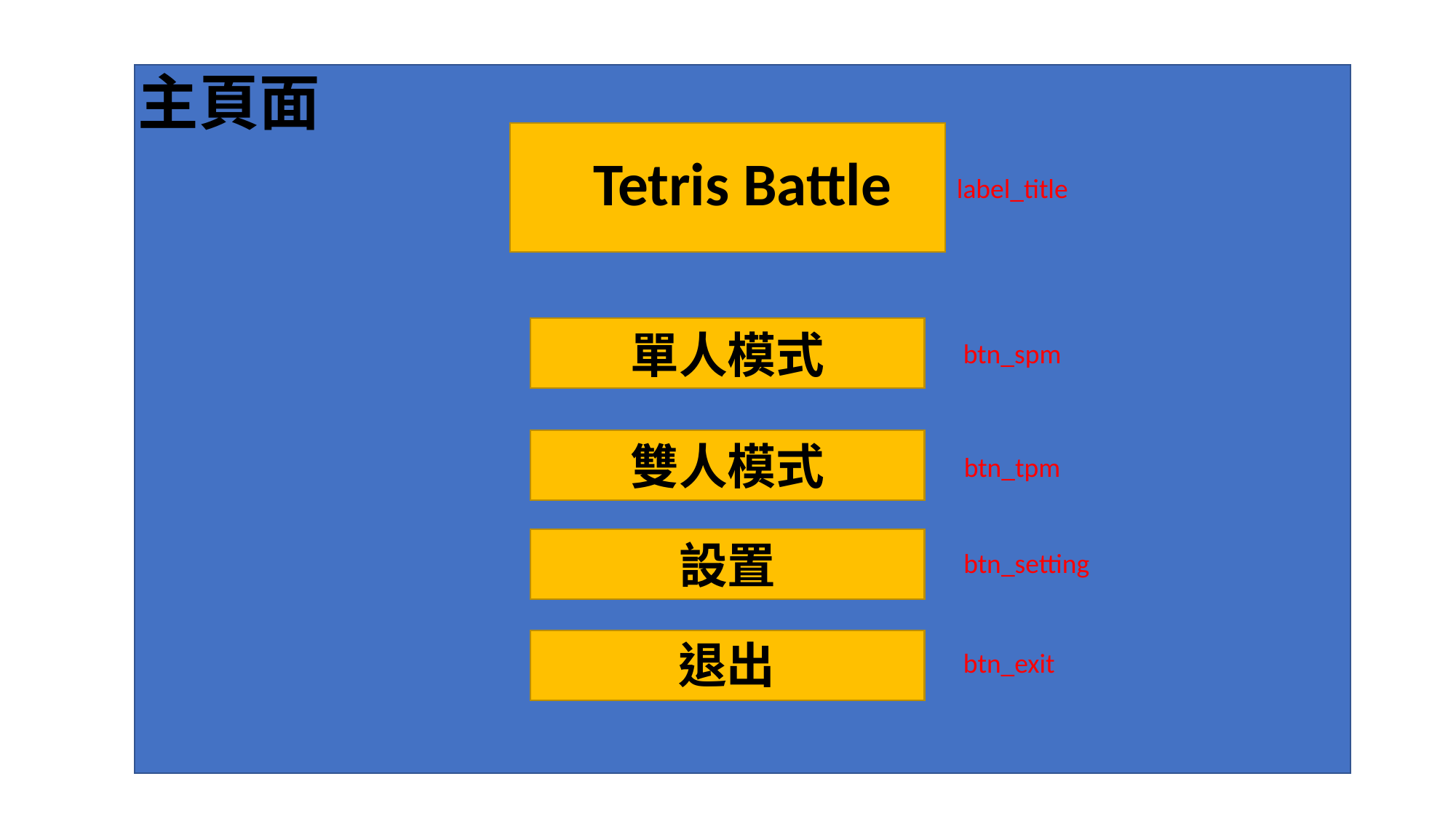

主頁面

#
Tetris Battle

label_title

單人模式
btn_spm

雙人模式
btn_tpm

設置
btn_setting
退出

btn_exit